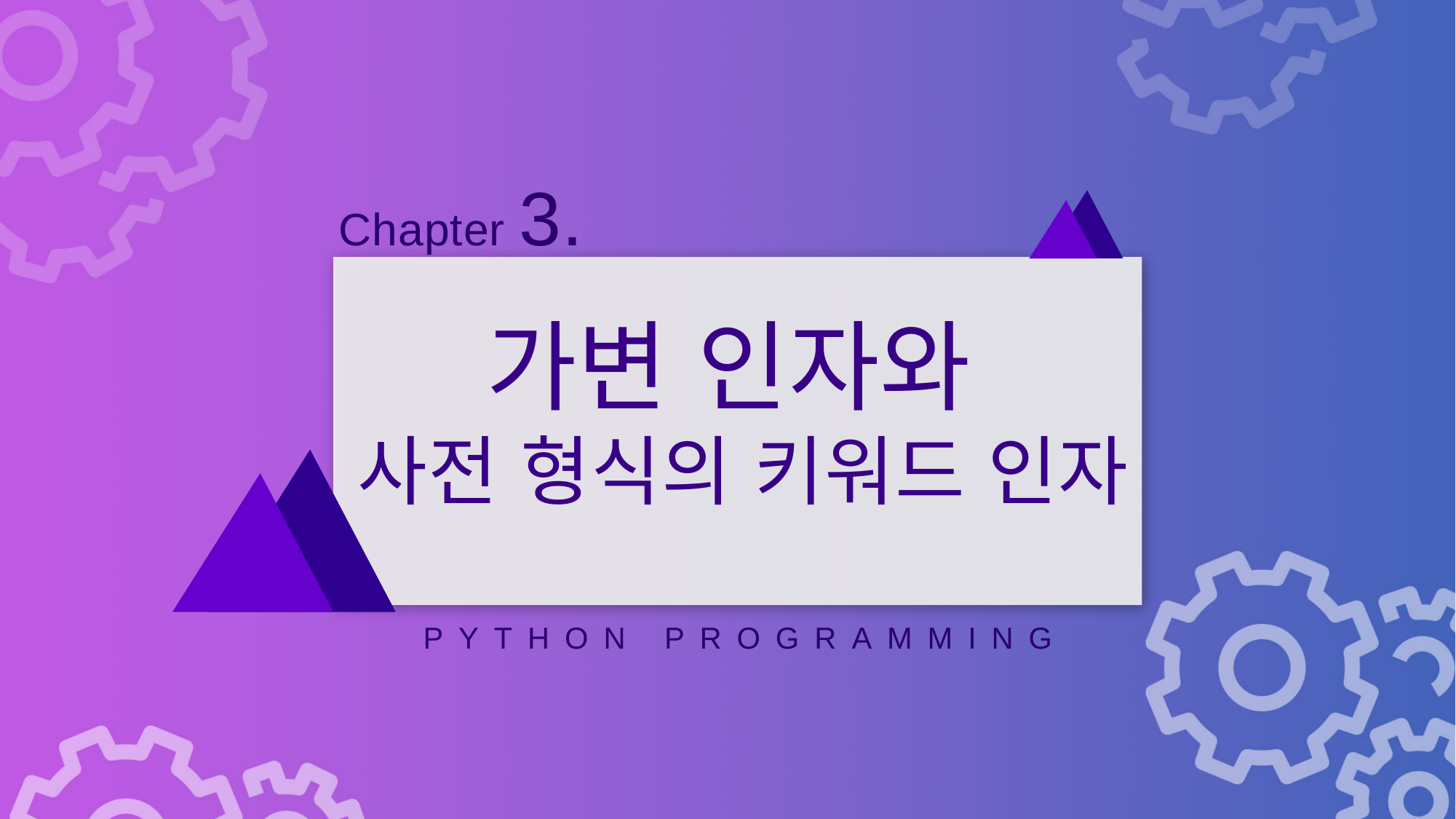

Chapter 3.
가변 인자와
사전 형식의 키워드 인자